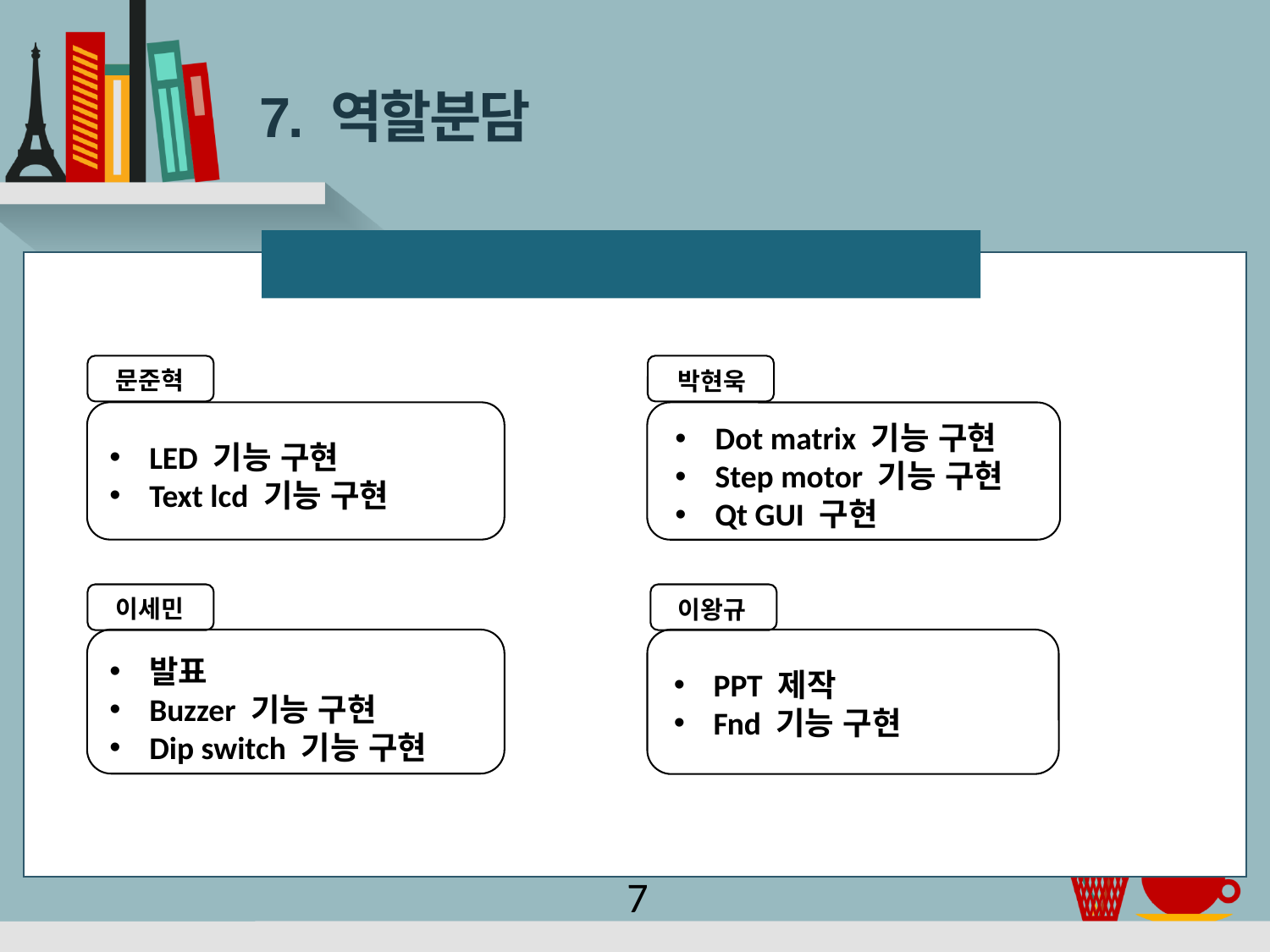

# 7. 역할분담
역할분담

문준혁
박현욱

Dot matrix 기능 구현
Step motor 기능 구현
Qt GUI 구현
LED 기능 구현
Text lcd 기능 구현

이세민
이왕규

발표
Buzzer 기능 구현
Dip switch 기능 구현
PPT 제작
Fnd 기능 구현

7